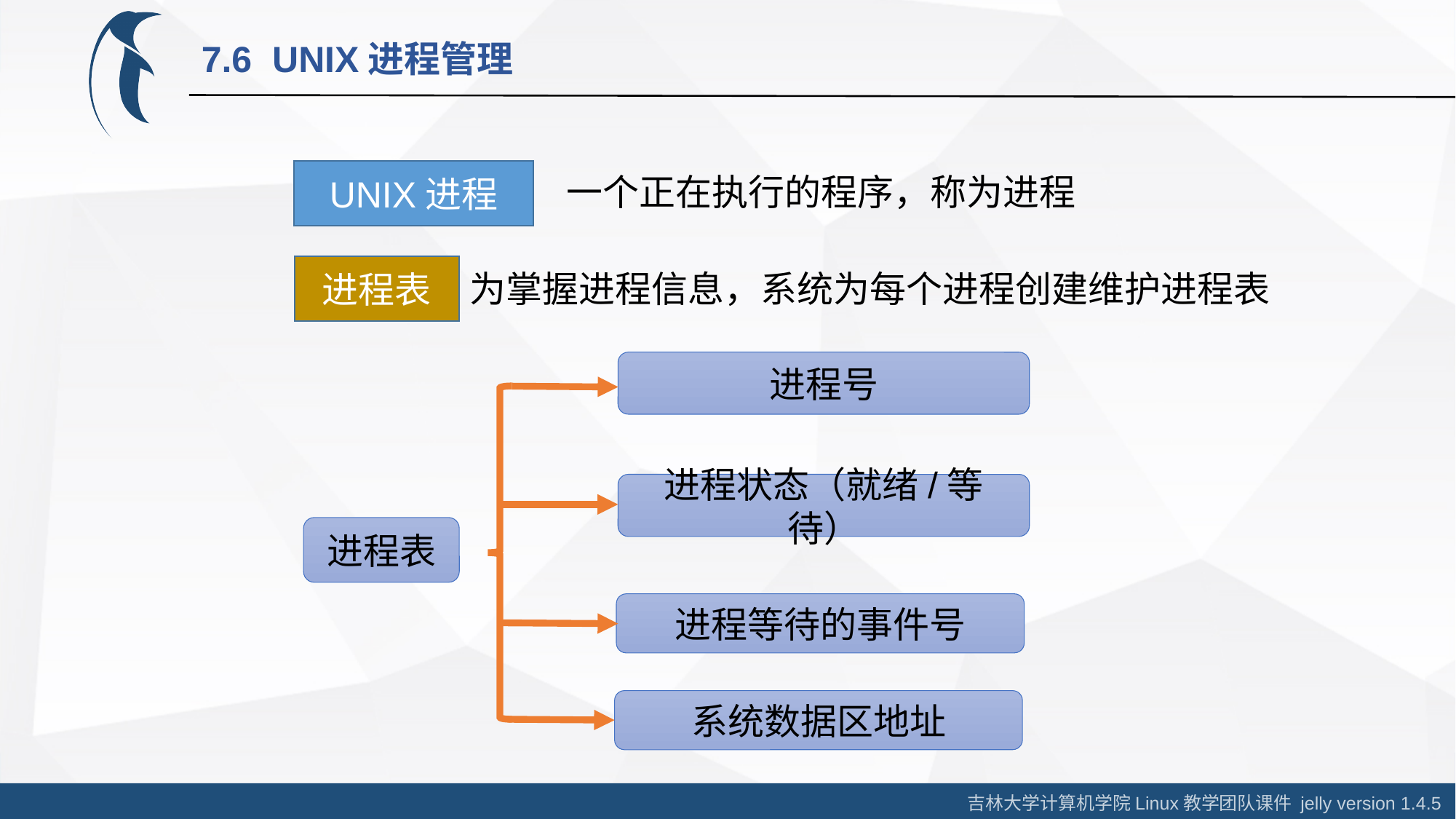

7.6  UNIX进程管理
UNIX进程
一个正在执行的程序，称为进程
进程表
为掌握进程信息，系统为每个进程创建维护进程表
进程号

进程状态（就绪/等待）
进程表
进程等待的事件号
系统数据区地址